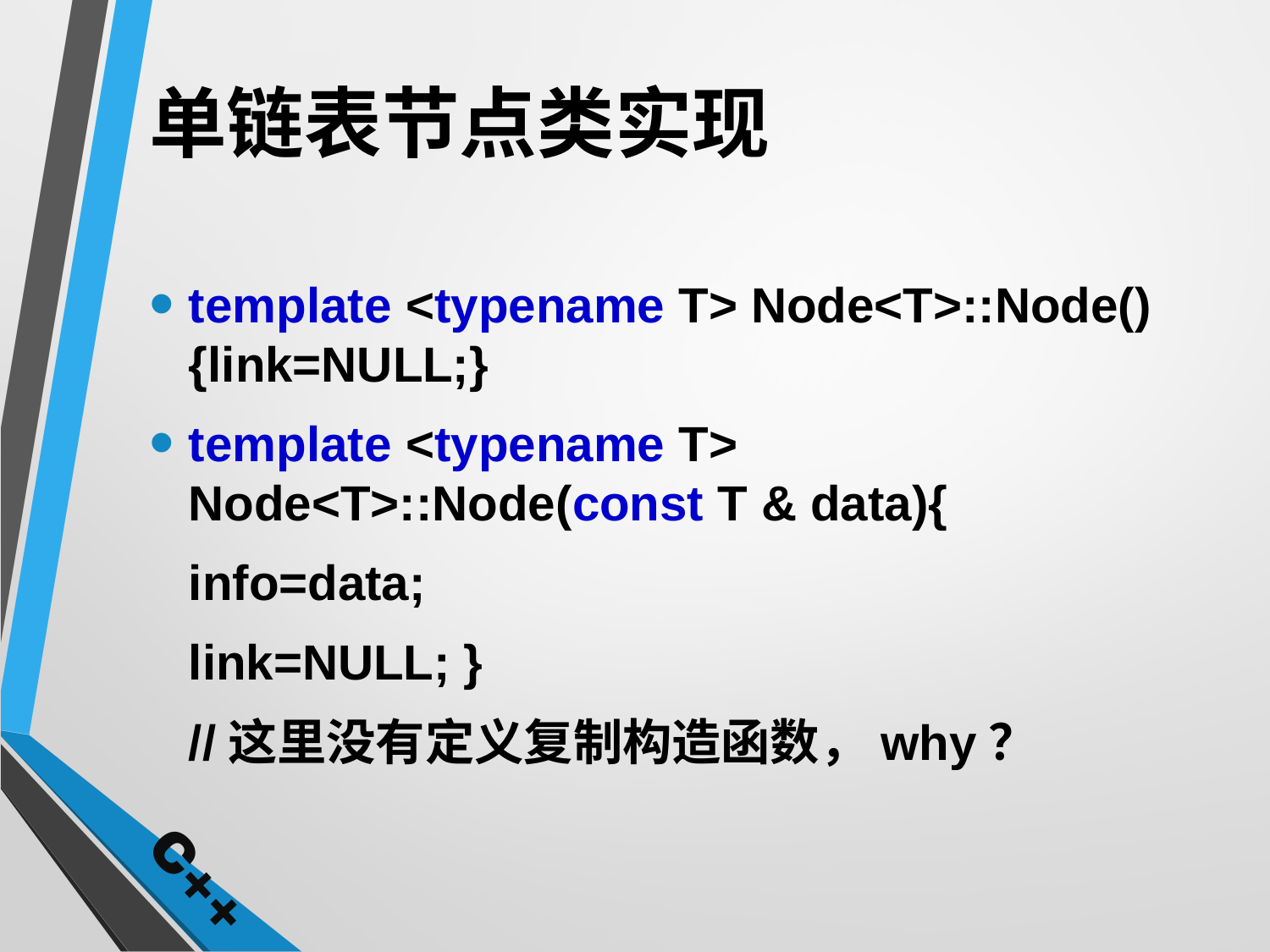

# 单链表节点类实现
template <typename T> Node<T>::Node()   {link=NULL;}
template <typename T> Node<T>::Node(const T & data){
	info=data;
	link=NULL; }
	//这里没有定义复制构造函数，why？